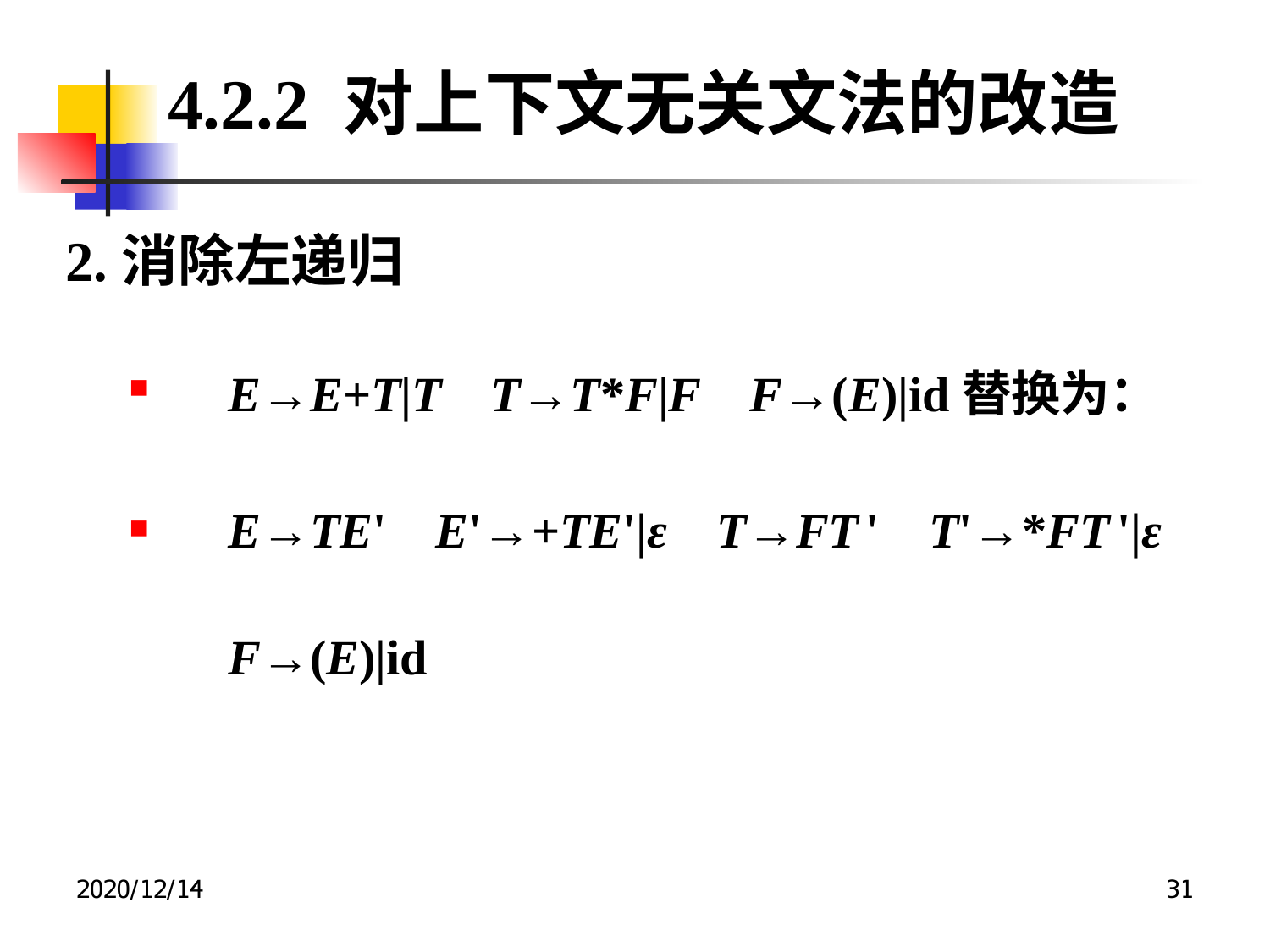

4.2.2 对上下文无关文法的改造
2.消除左递归
E→E+T|T    T→T*F|F    F→(E)|id替换为：
E→TE'    E'→+TE'|ε    T→FT '    T'→*FT '|ε    F→(E)|id
2020/12/14
31